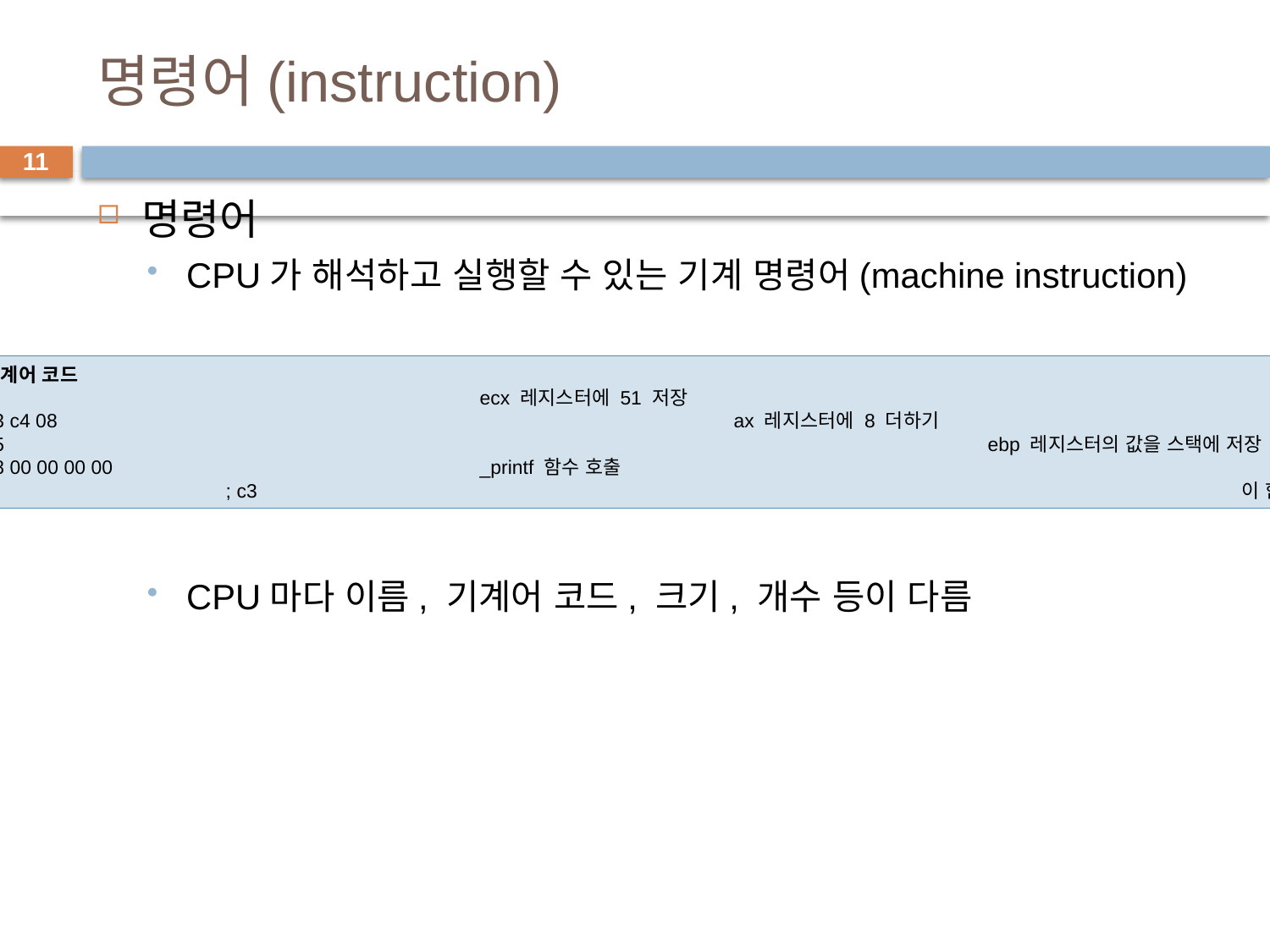

# 명령어(instruction)
11
명령어
CPU가 해석하고 실행할 수 있는 기계 명령어(machine instruction)

CPU마다 이름, 기계어 코드, 크기, 개수 등이 다름

어셈블리어			  기계어 코드
mov ecx, 51		; b9 33 00 00 00				ecx 레지스터에 51 저장
add ax, 8			; 83 c4 08						ax 레지스터에 8 더하기
push ebp			; 55								ebp 레지스터의 값을 스택에 저장
call _printf			; e8 00 00 00 00 			_printf 함수 호출
ret 0					; c3		 						이 함수를 호출한 곳으로 리턴(0 값과 함께)